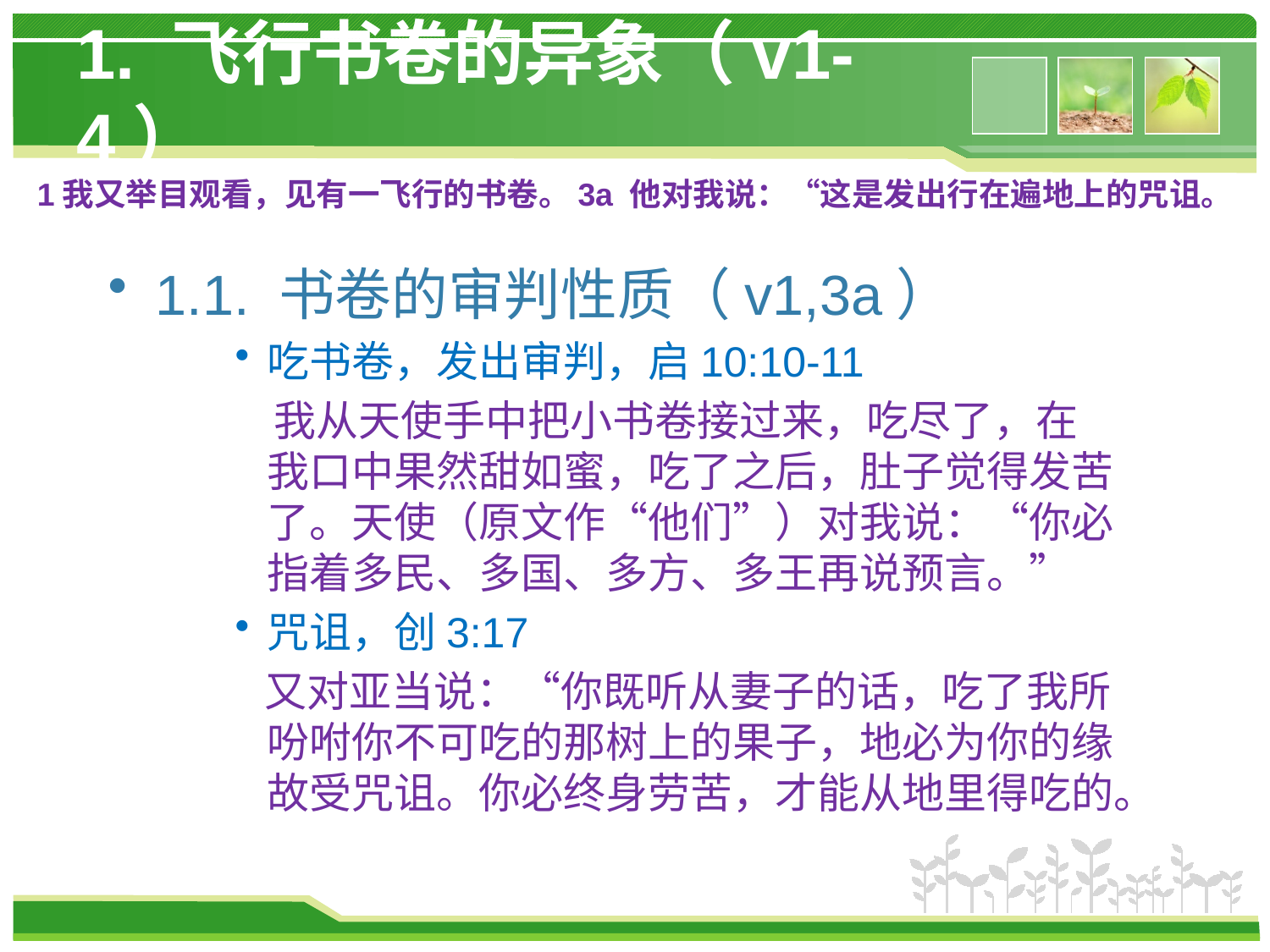

# 1. 飞行书卷的异象（v1-4）
1我又举目观看，见有一飞行的书卷。3a 他对我说：“这是发出行在遍地上的咒诅。
1.1. 书卷的审判性质（v1,3a）
吃书卷，发出审判，启10:10-11
   我从天使手中把小书卷接过来，吃尽了，在我口中果然甜如蜜，吃了之后，肚子觉得发苦了。天使（原文作“他们”）对我说：“你必指着多民、多国、多方、多王再说预言。”
咒诅，创3:17
  又对亚当说：“你既听从妻子的话，吃了我所吩咐你不可吃的那树上的果子，地必为你的缘故受咒诅。你必终身劳苦，才能从地里得吃的。